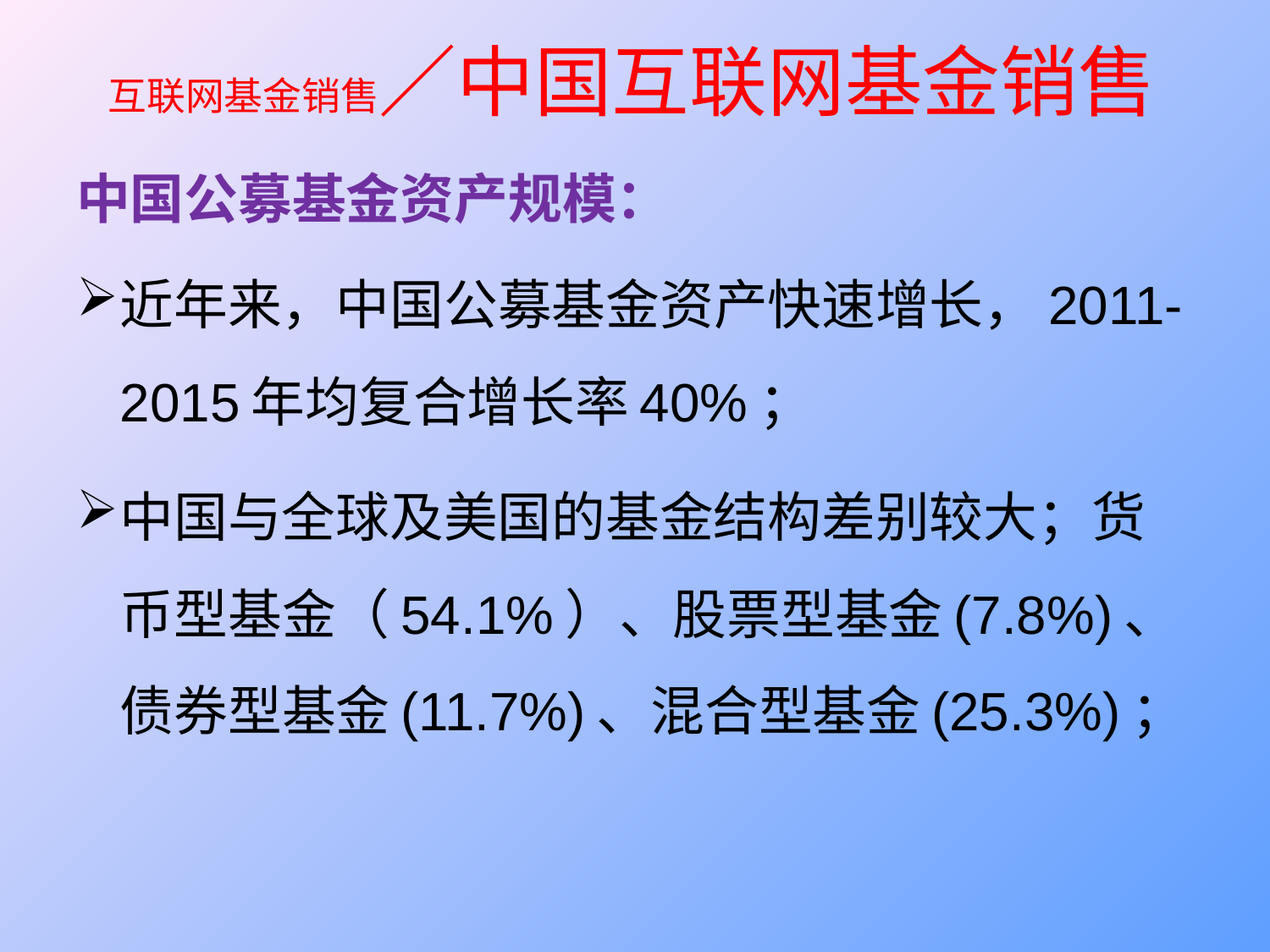

# 互联网基金销售／中国互联网基金销售
中国公募基金资产规模：
近年来，中国公募基金资产快速增长，2011-2015年均复合增长率40%；
中国与全球及美国的基金结构差别较大；货币型基金（54.1%）、股票型基金(7.8%)、债券型基金(11.7%)、混合型基金(25.3%)；